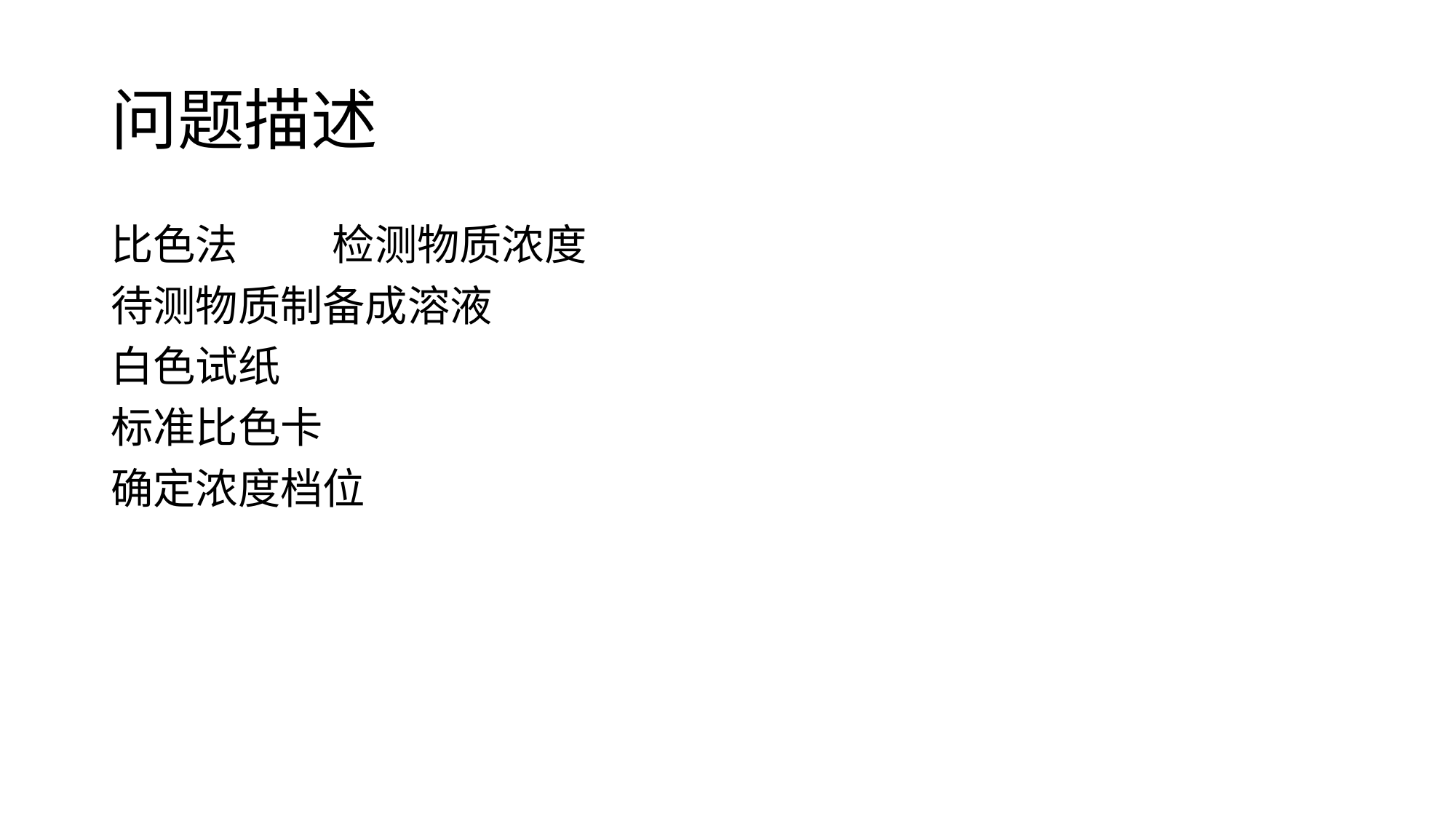

# 问题描述
比色法          检测物质浓度
待测物质制备成溶液
白色试纸
标准比色卡
确定浓度档位